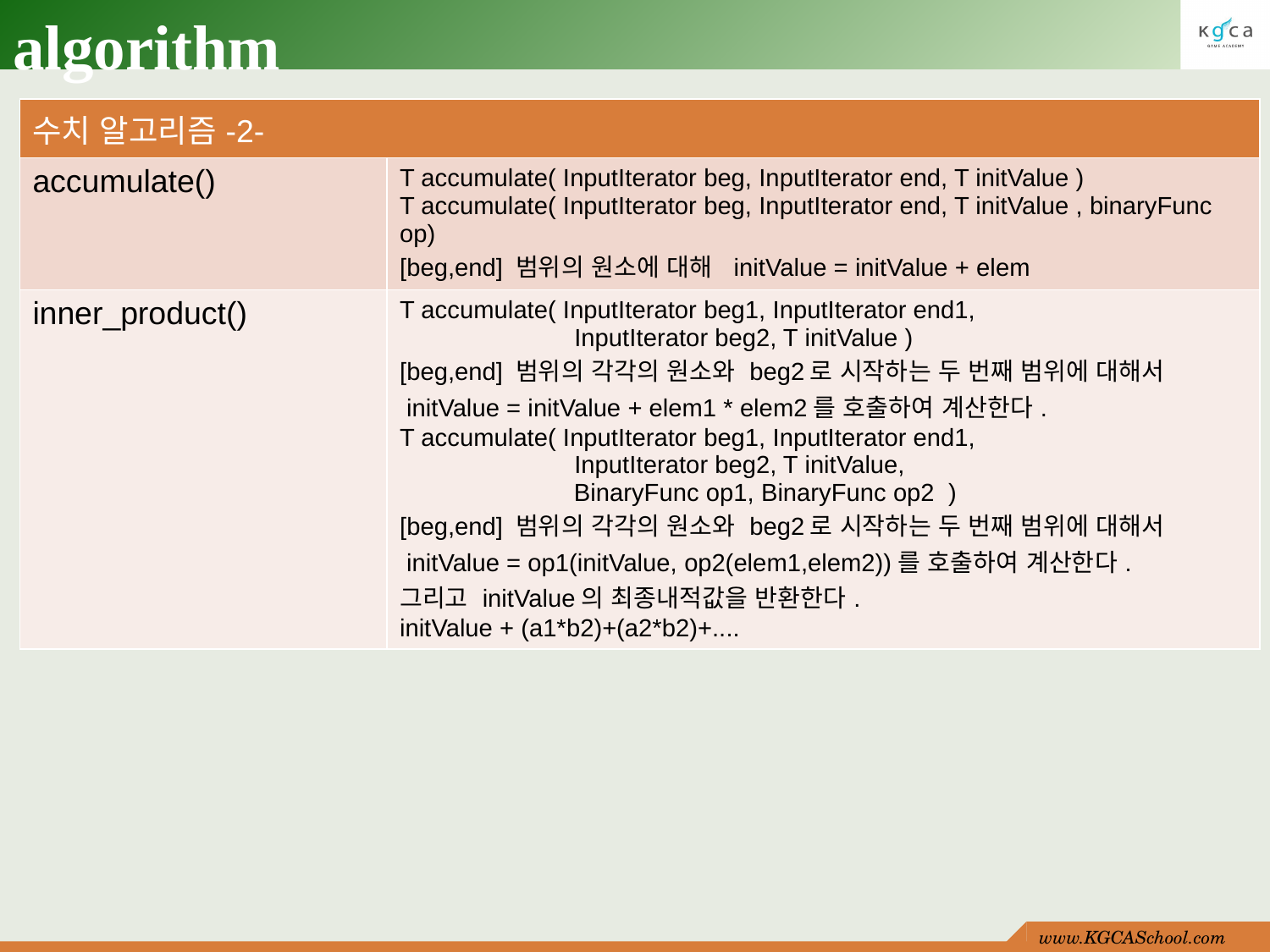

# algorithm
| 수치 알고리즘-2- |  |
| --- | --- |
| accumulate() | T accumulate( InputIterator beg, InputIterator end, T initValue ) T accumulate( InputIterator beg, InputIterator end, T initValue , binaryFunc op) [beg,end] 범위의 원소에 대해 initValue = initValue + elem |
| inner\_product() | T accumulate( InputIterator beg1, InputIterator end1, InputIterator beg2, T initValue ) [beg,end] 범위의 각각의 원소와 beg2로 시작하는 두 번째 범위에 대해서 initValue = initValue + elem1 \* elem2를 호출하여 계산한다. T accumulate( InputIterator beg1, InputIterator end1, InputIterator beg2, T initValue, BinaryFunc op1, BinaryFunc op2 ) [beg,end] 범위의 각각의 원소와 beg2로 시작하는 두 번째 범위에 대해서 initValue = op1(initValue, op2(elem1,elem2))를 호출하여 계산한다. 그리고 initValue의 최종내적값을 반환한다. initValue + (a1\*b2)+(a2\*b2)+.... |